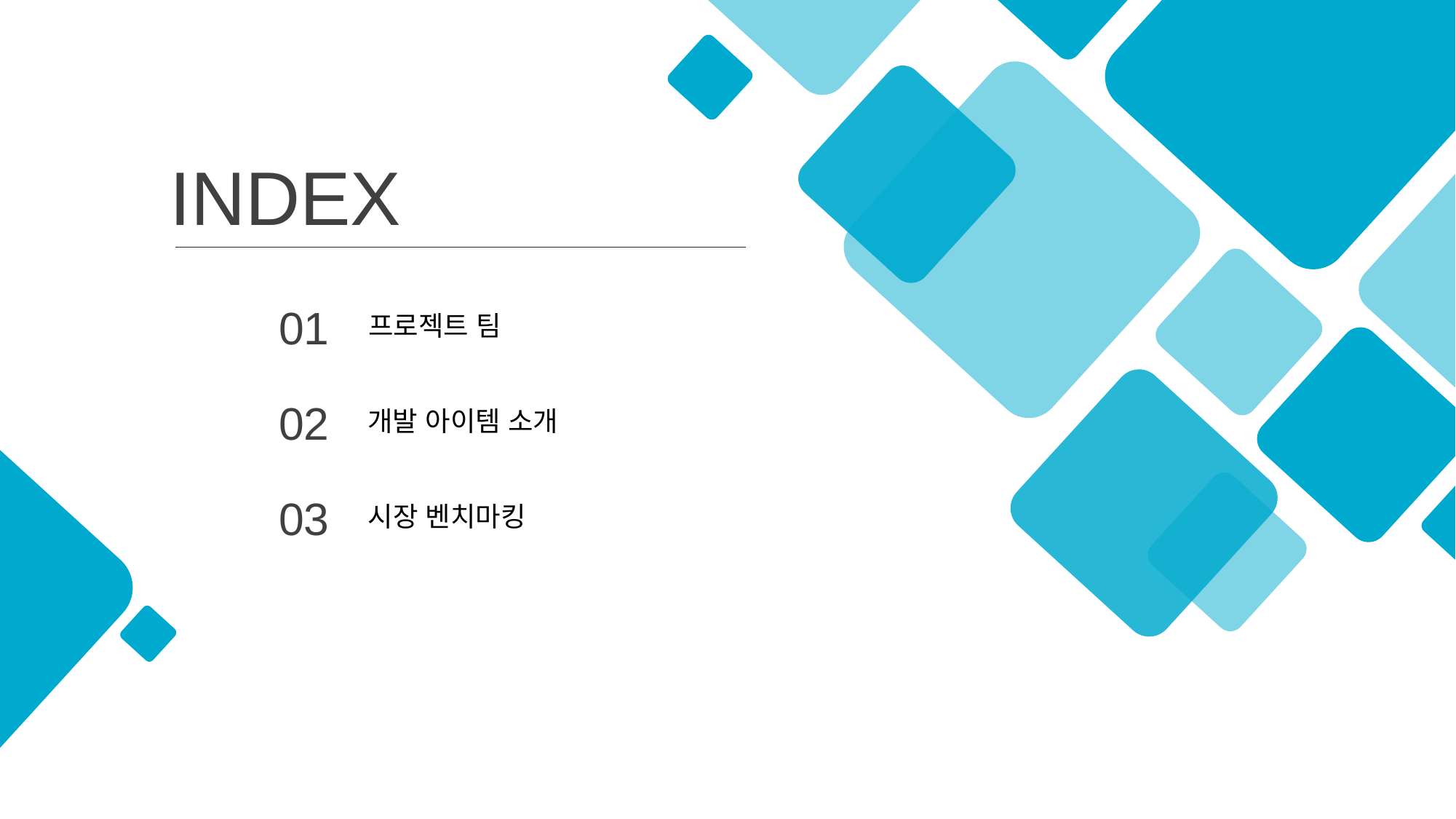

INDEX

01
프로젝트 팀

02
개발 아이템 소개

03

시장 벤치마킹